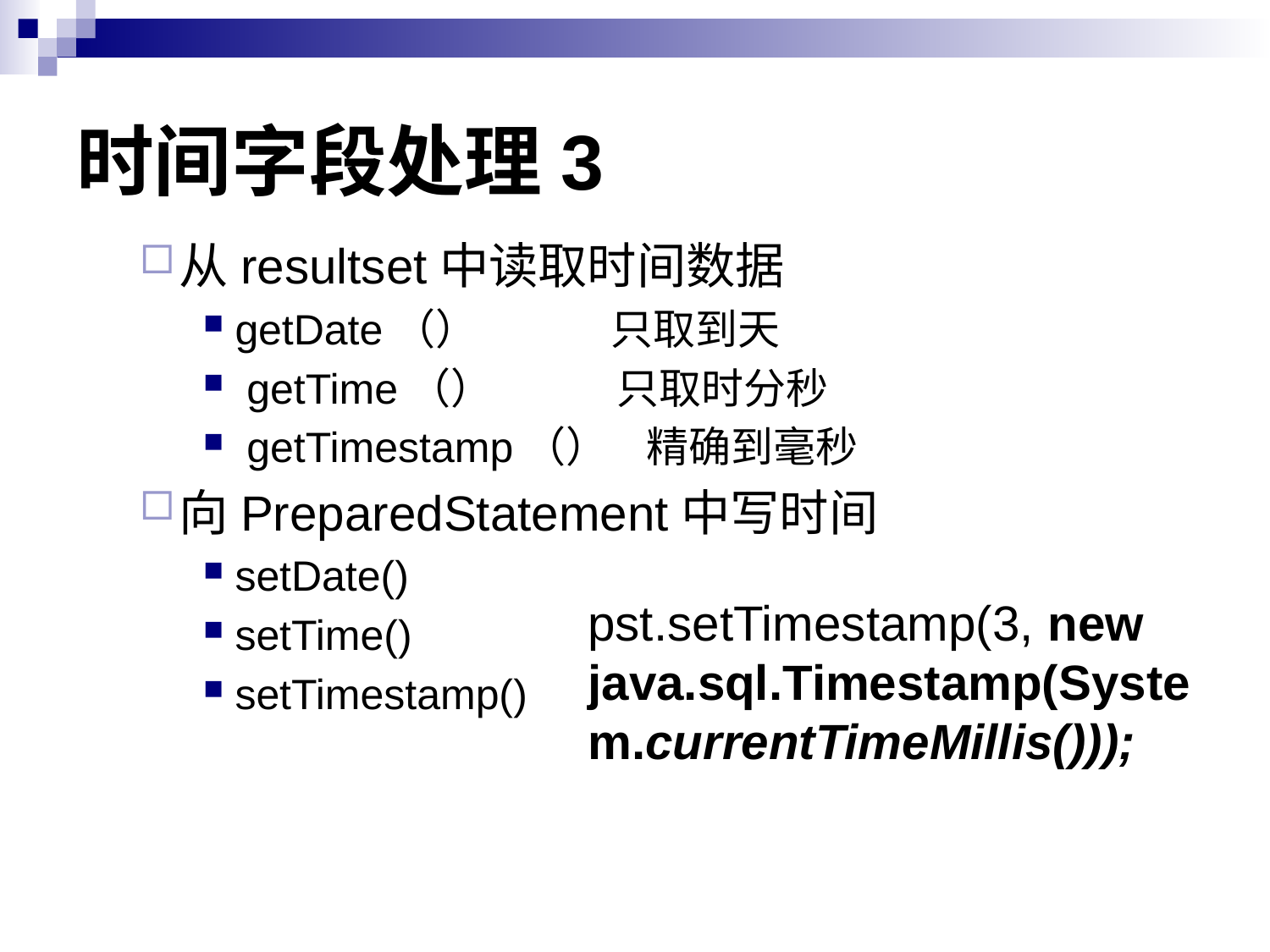

# 时间字段处理3
从resultset中读取时间数据
getDate（）              只取到天
 getTime（）             只取时分秒
 getTimestamp（）    精确到毫秒
向PreparedStatement中写时间
setDate()
setTime()
setTimestamp()
pst.setTimestamp(3, new java.sql.Timestamp(System.currentTimeMillis()));
18